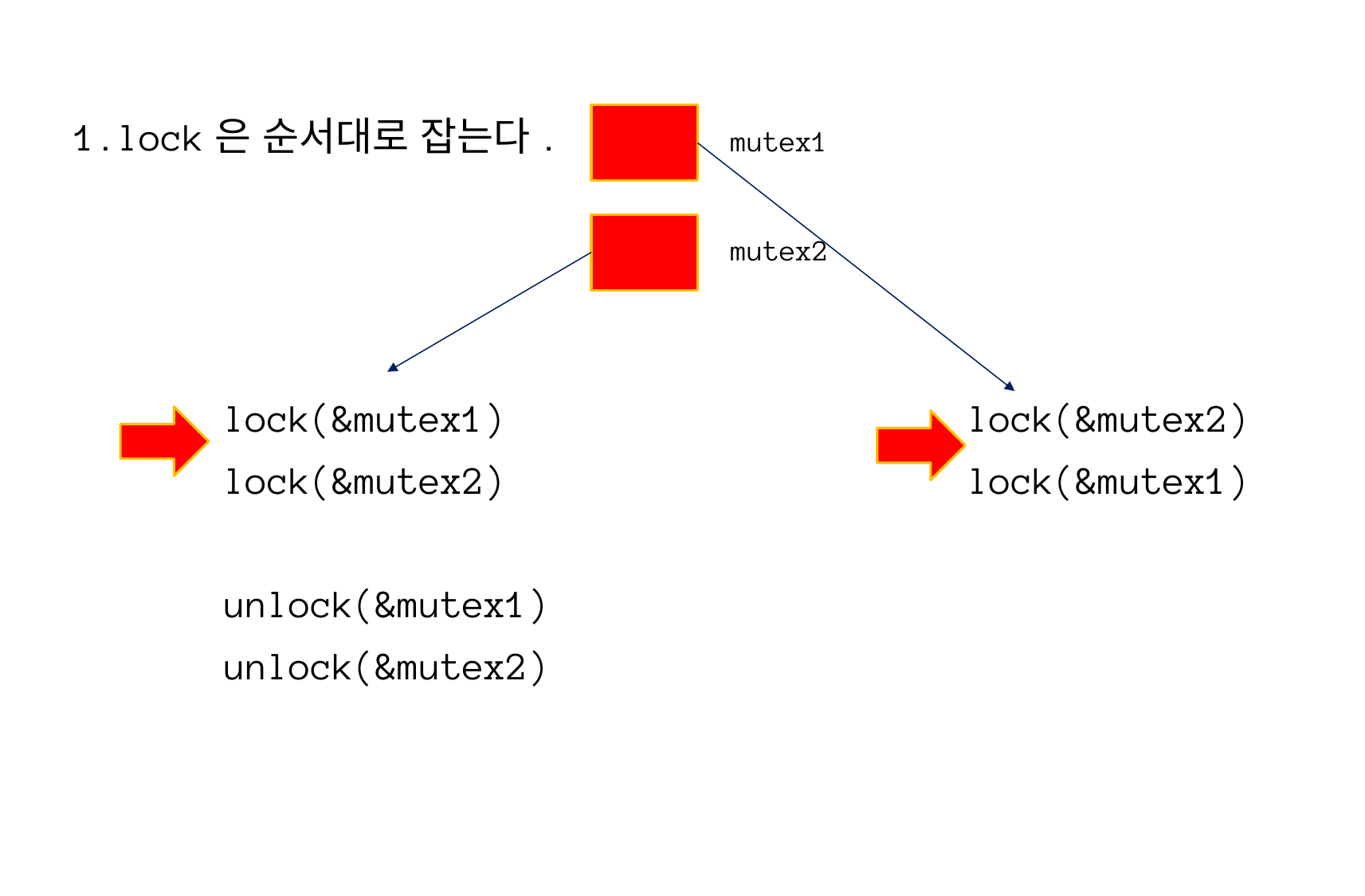

1.lock은 순서대로 잡는다.

mutex1

mutex2
lock(&mutex1)
lock(&mutex2)

unlock(&mutex1)
unlock(&mutex2)

lock(&mutex2)
lock(&mutex1)